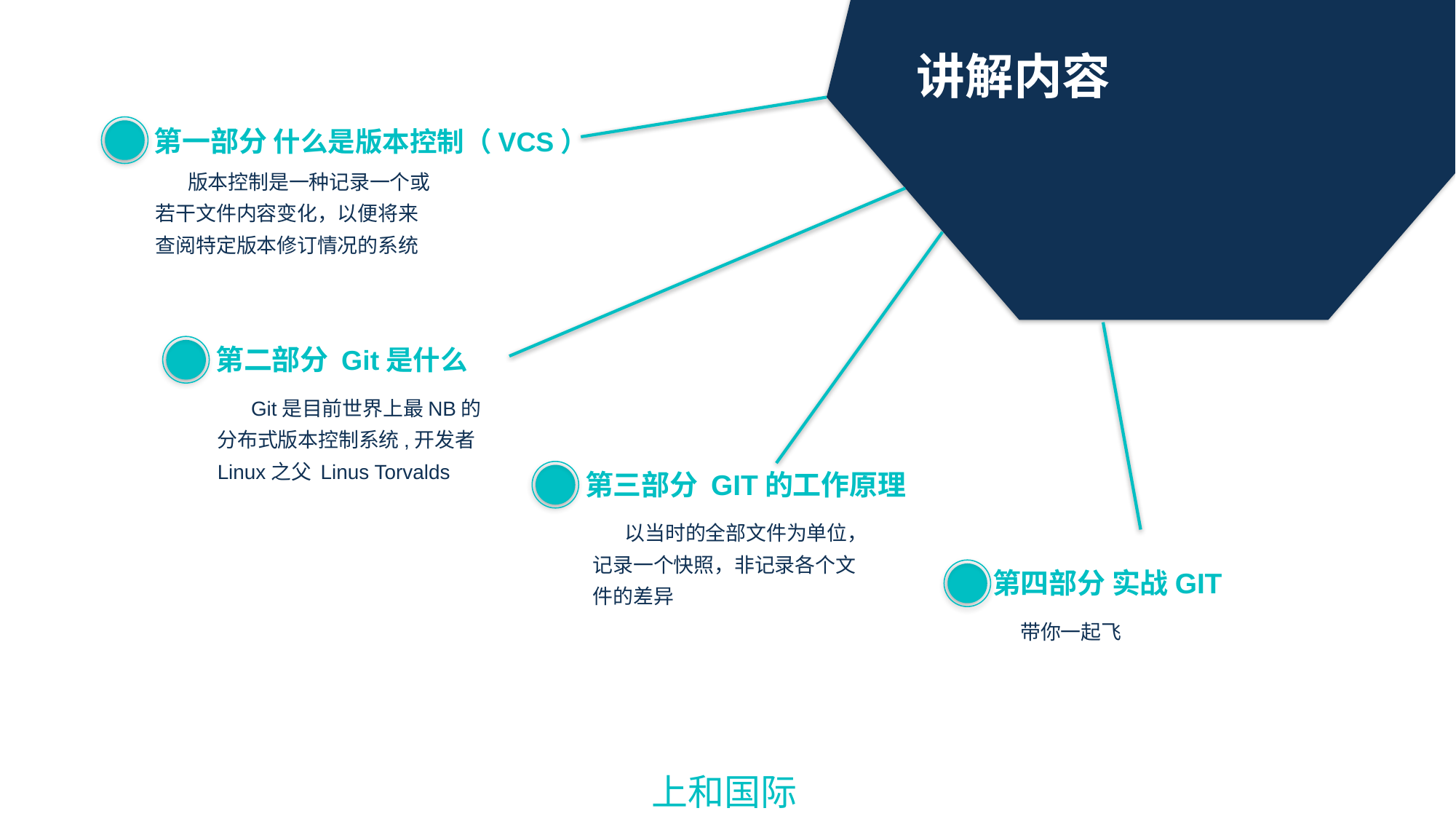

讲解内容

第一部分 什么是版本控制（VCS）
      版本控制是一种记录一个或若干文件内容变化，以便将来查阅特定版本修订情况的系统

第二部分 Git是什么
      Git是目前世界上最NB的分布式版本控制系统,开发者Linux之父 Linus Torvalds

第三部分 GIT的工作原理
      以当时的全部文件为单位，记录一个快照，非记录各个文件的差异

第四部分 实战GIT
    带你一起飞
上和国际